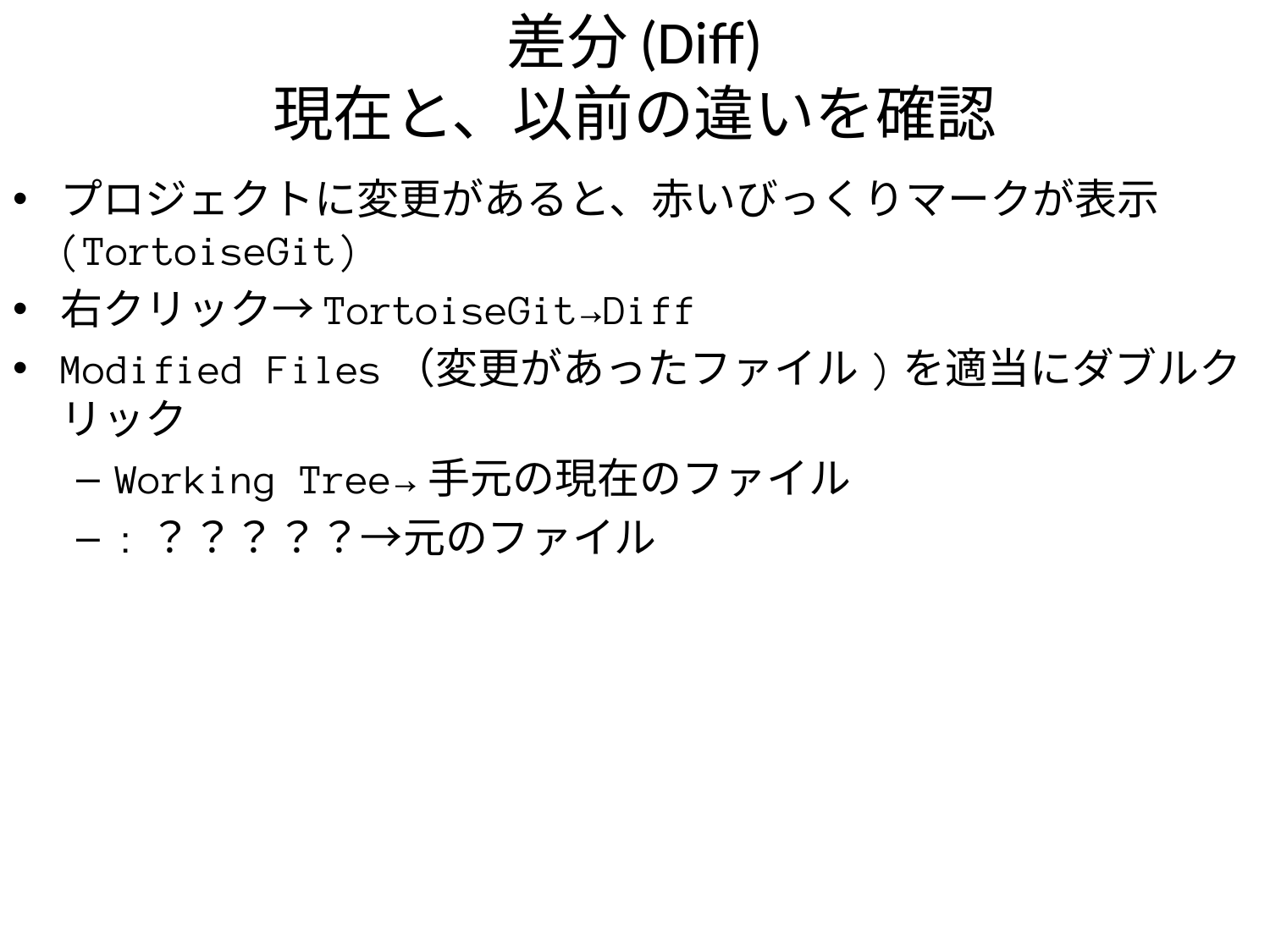

# 差分(Diff) 現在と、以前の違いを確認
プロジェクトに変更があると、赤いびっくりマークが表示(TortoiseGit)
右クリック→TortoiseGit→Diff
Modified Files（変更があったファイル)を適当にダブルクリック
Working Tree→手元の現在のファイル
:？？？？？→元のファイル